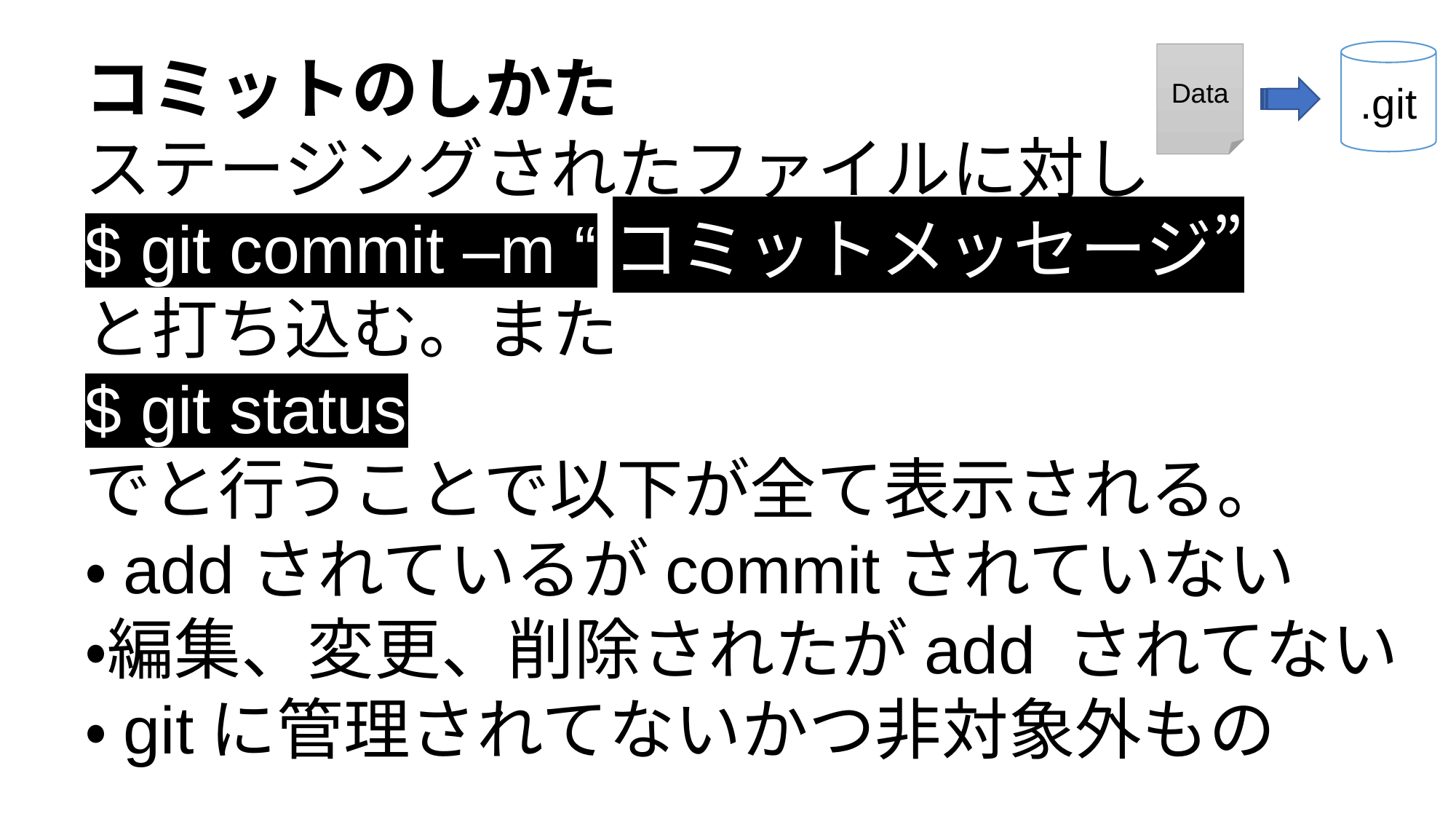

コミットのしかた
ステージングされたファイルに対し
$ git commit –m “コミットメッセージ”
と打ち込む。また
$ git status
でと行うことで以下が全て表示される。
・addされているがcommitされていない
・編集、変更、削除されたがadd	されてない
・gitに管理されてないかつ非対象外もの
.git
Data